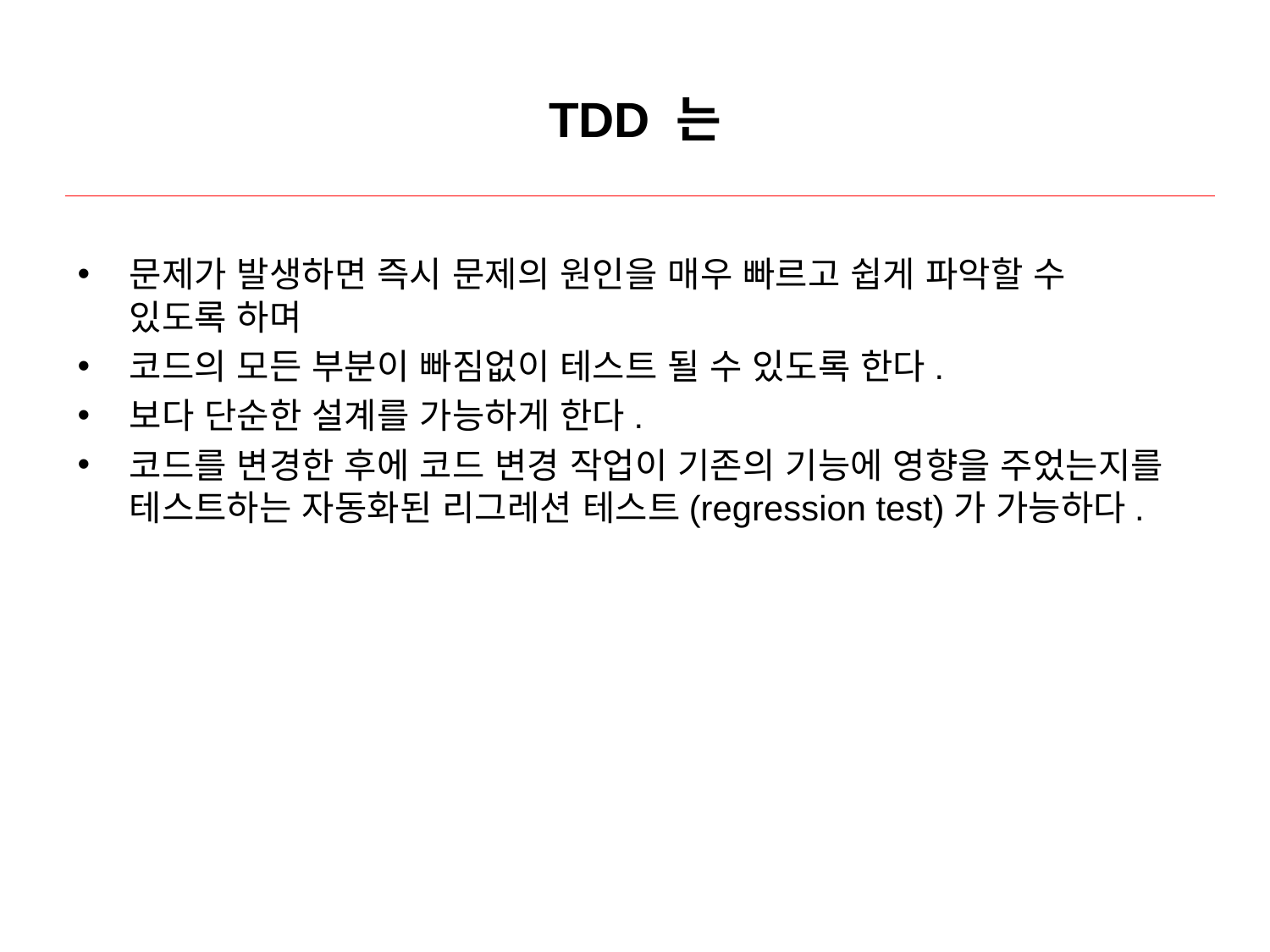

# TDD 는
문제가 발생하면 즉시 문제의 원인을 매우 빠르고 쉽게 파악할 수 있도록 하며
코드의 모든 부분이 빠짐없이 테스트 될 수 있도록 한다.
보다 단순한 설계를 가능하게 한다.
코드를 변경한 후에 코드 변경 작업이 기존의 기능에 영향을 주었는지를 테스트하는 자동화된 리그레션 테스트(regression test)가 가능하다.